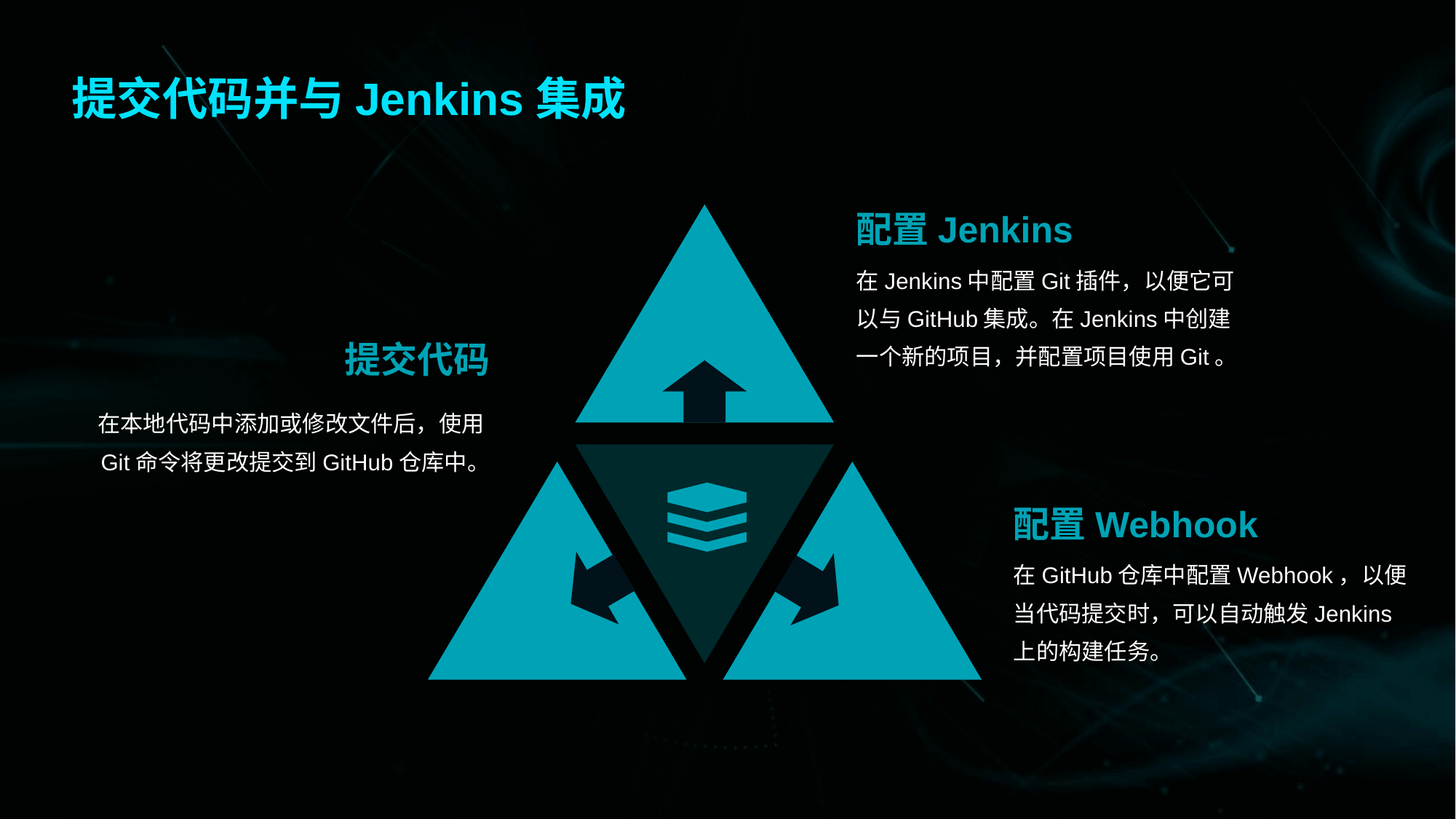

提交代码并与Jenkins集成
配置Jenkins

在Jenkins中配置Git插件，以便它可以与GitHub集成。在Jenkins中创建一个新的项目，并配置项目使用Git。
提交代码

在本地代码中添加或修改文件后，使用Git命令将更改提交到GitHub仓库中。

配置Webhook

在GitHub仓库中配置Webhook，以便当代码提交时，可以自动触发Jenkins上的构建任务。